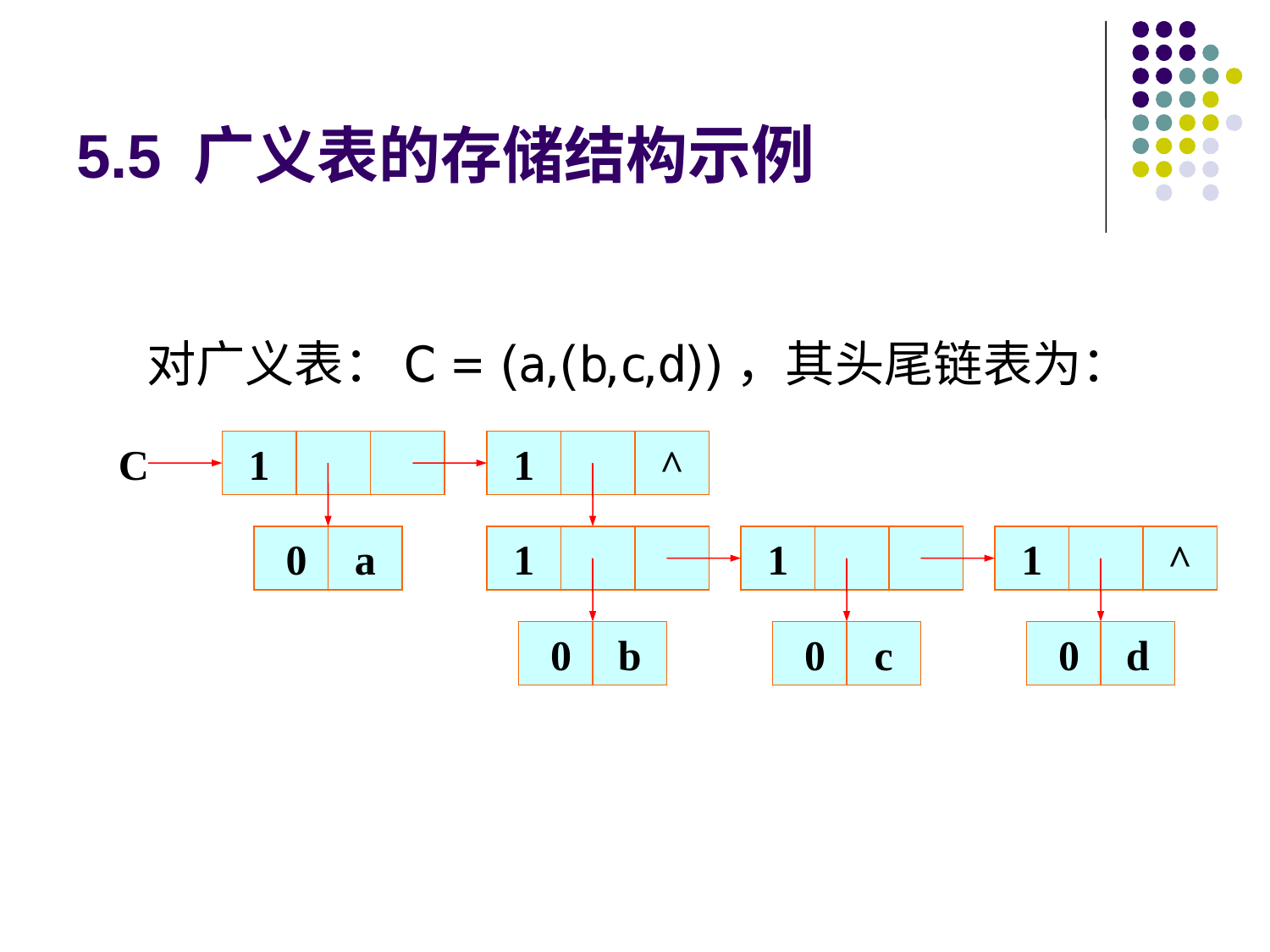

# 5.5 广义表的存储结构示例
对广义表：C = (a,(b,c,d))，其头尾链表为：
C

1

1

^

 0
a

1

1

1

^

 0
b

 0
c

 0
d